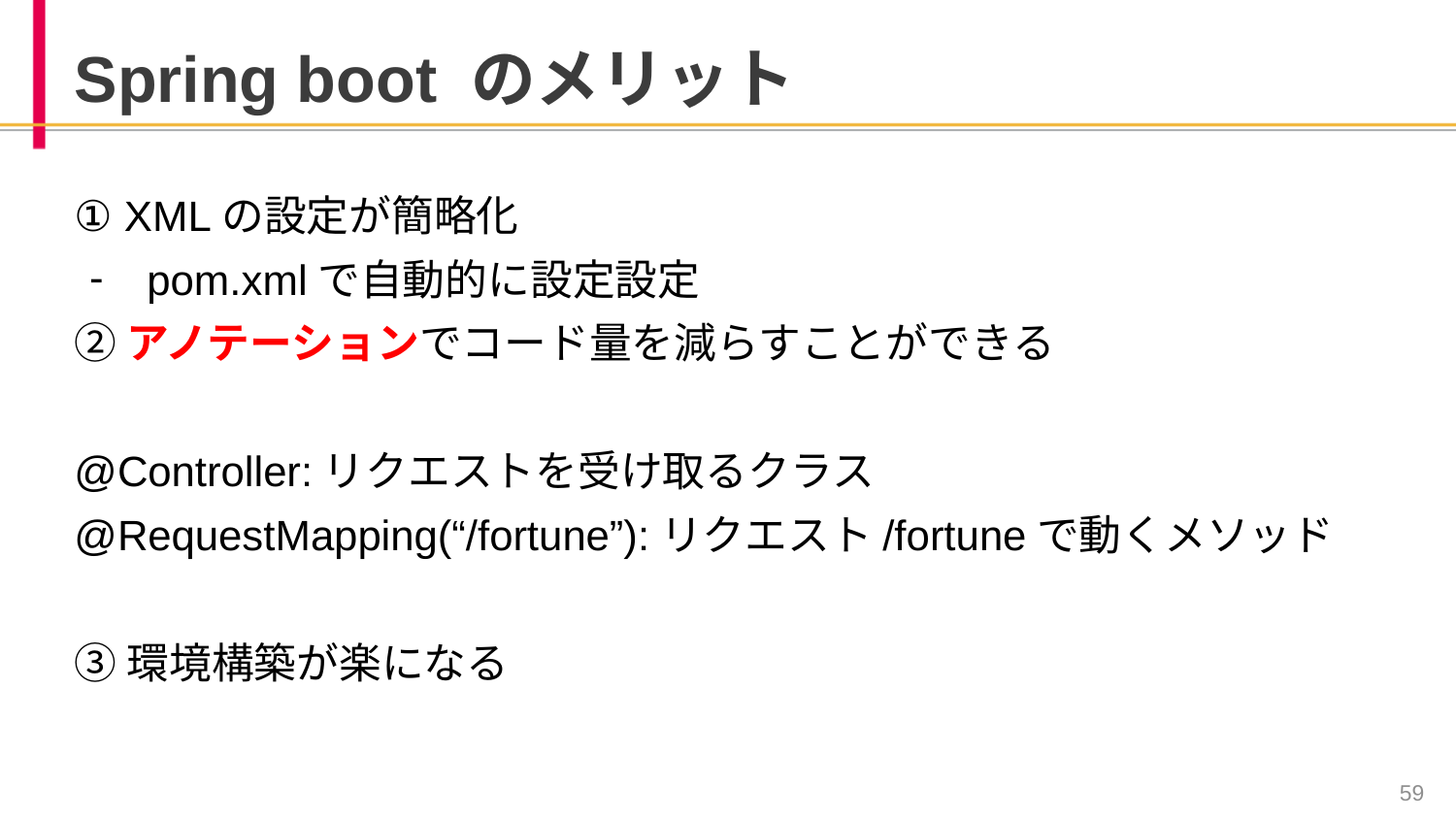

# Spring boot のメリット
① XMLの設定が簡略化
pom.xmlで自動的に設定設定
②アノテーションでコード量を減らすことができる

@Controller:リクエストを受け取るクラス
@RequestMapping(“/fortune”):リクエスト/fortuneで動くメソッド

③環境構築が楽になる

59